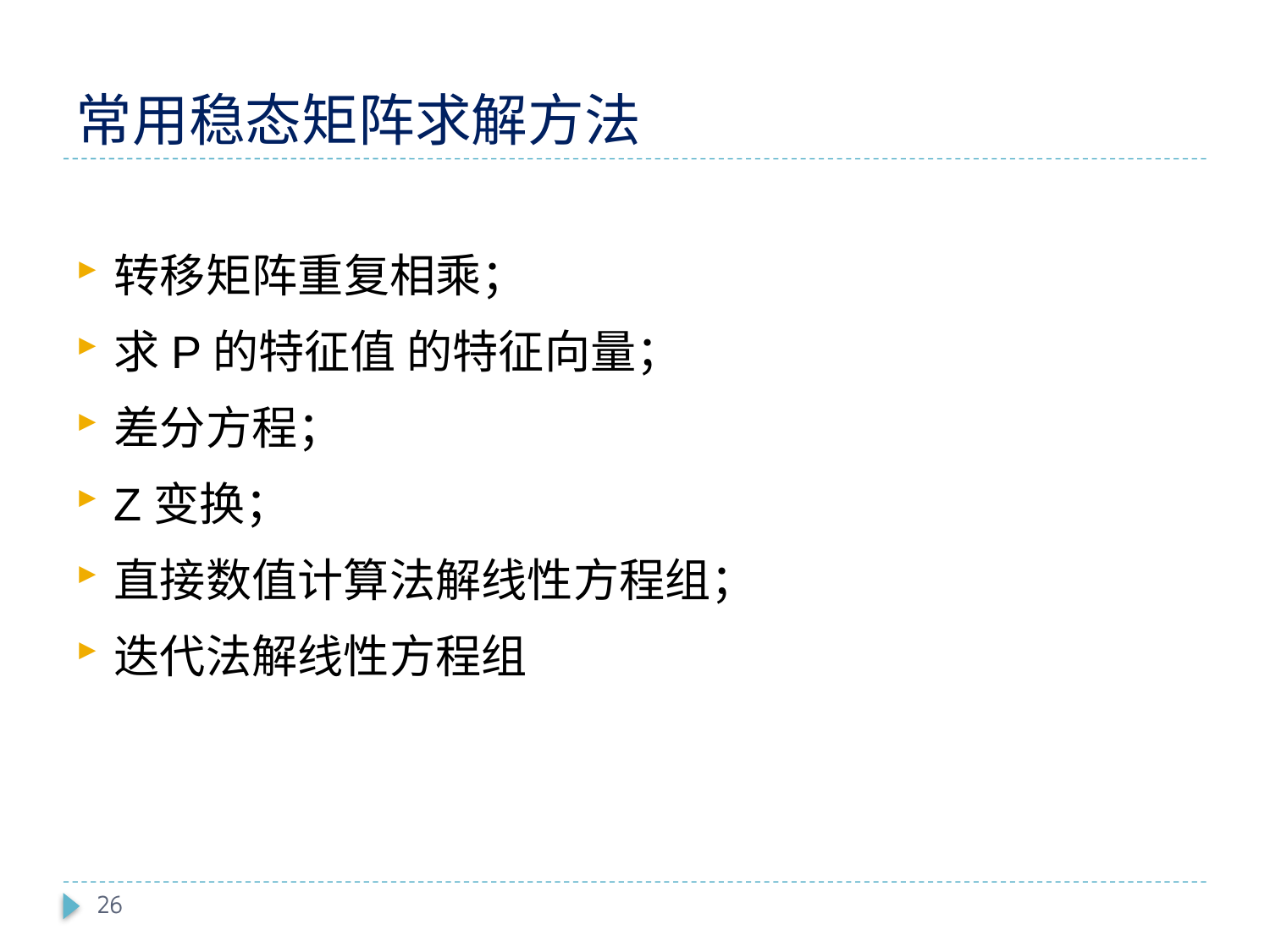

# 常用稳态矩阵求解方法
转移矩阵重复相乘；
求P的特征值 的特征向量；
差分方程；
Z变换；
直接数值计算法解线性方程组；
迭代法解线性方程组
26